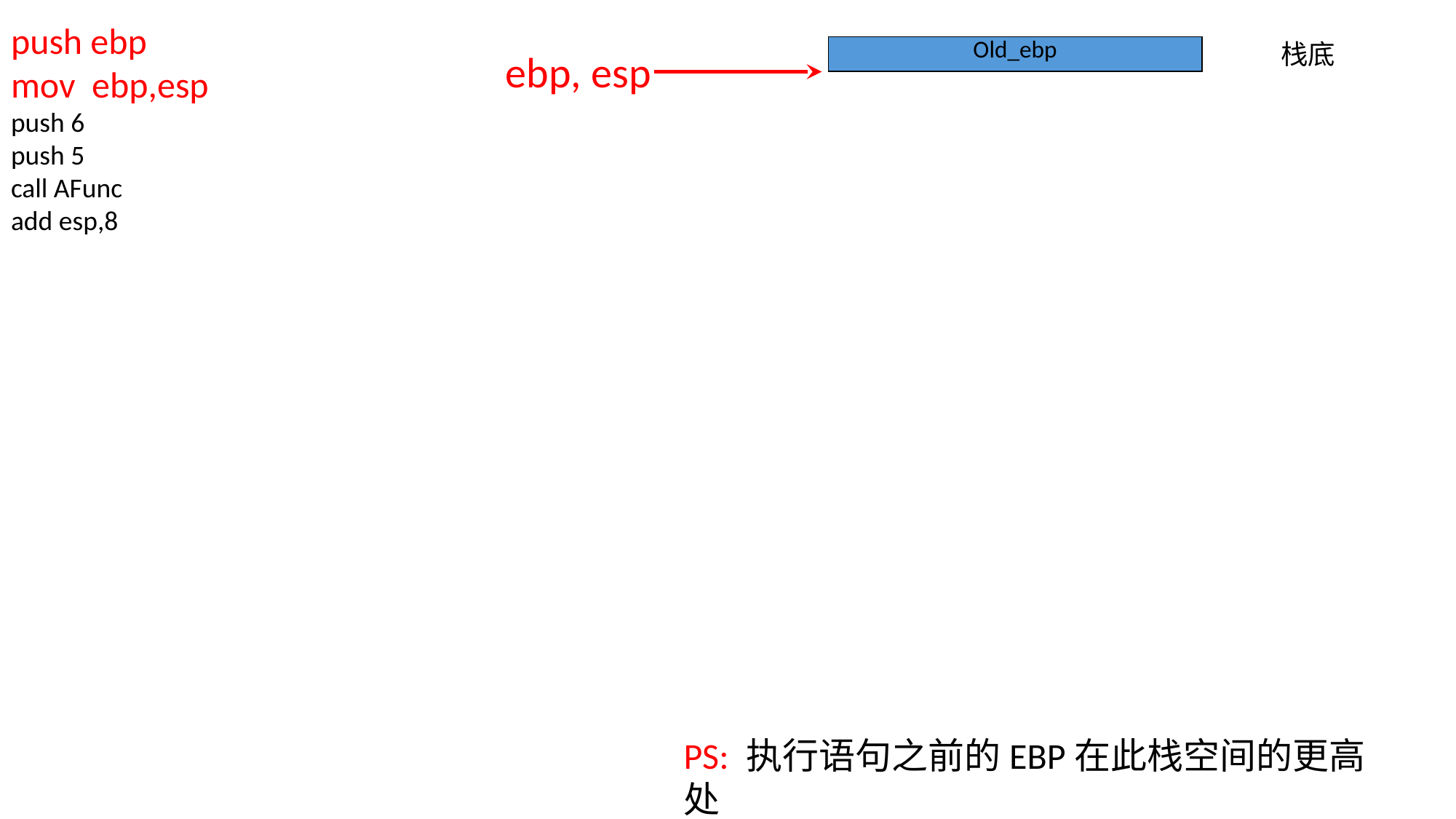

push ebp
mov  ebp,esp
push 6
push 5
call AFunc
add esp,8

栈底
| Old\_ebp |
| --- |
ebp, esp
PS: 执行语句之前的EBP在此栈空间的更高处